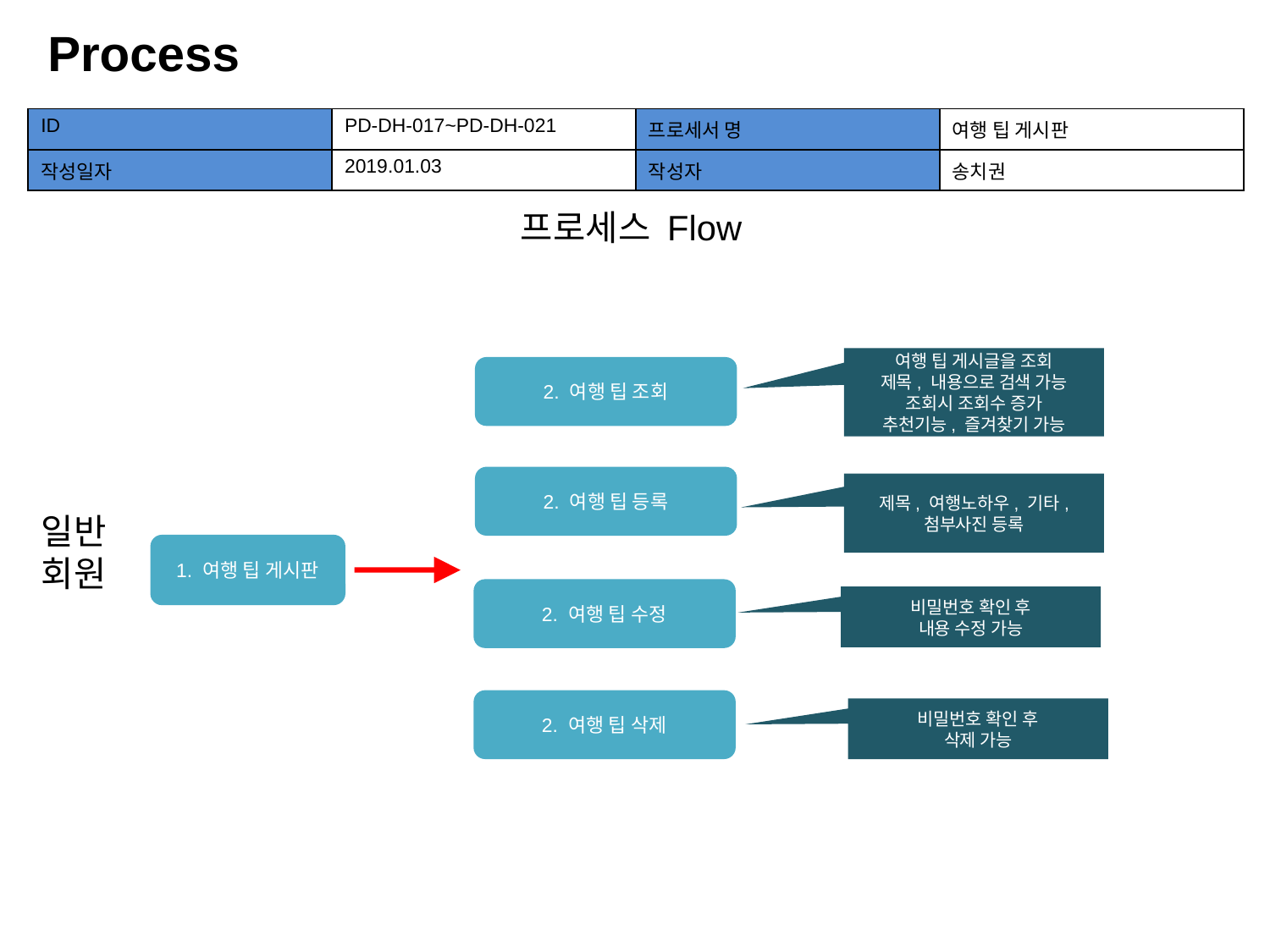

Process

| ID | PD-DH-017~PD-DH-021 | 프로세서 명 | 여행 팁 게시판 |
| --- | --- | --- | --- |
| 작성일자 | 2019.01.03 | 작성자 | 송치권 |
프로세스 Flow
여행 팁 게시글을 조회
제목, 내용으로 검색 가능
조회시 조회수 증가
추천기능, 즐겨찾기 가능
2. 여행 팁 조회
2. 여행 팁 등록
제목, 여행노하우, 기타,
첨부사진 등록
일반
회원
1. 여행 팁 게시판
2. 여행 팁 수정
비밀번호 확인 후
내용 수정 가능
2. 여행 팁 삭제
비밀번호 확인 후
삭제 가능